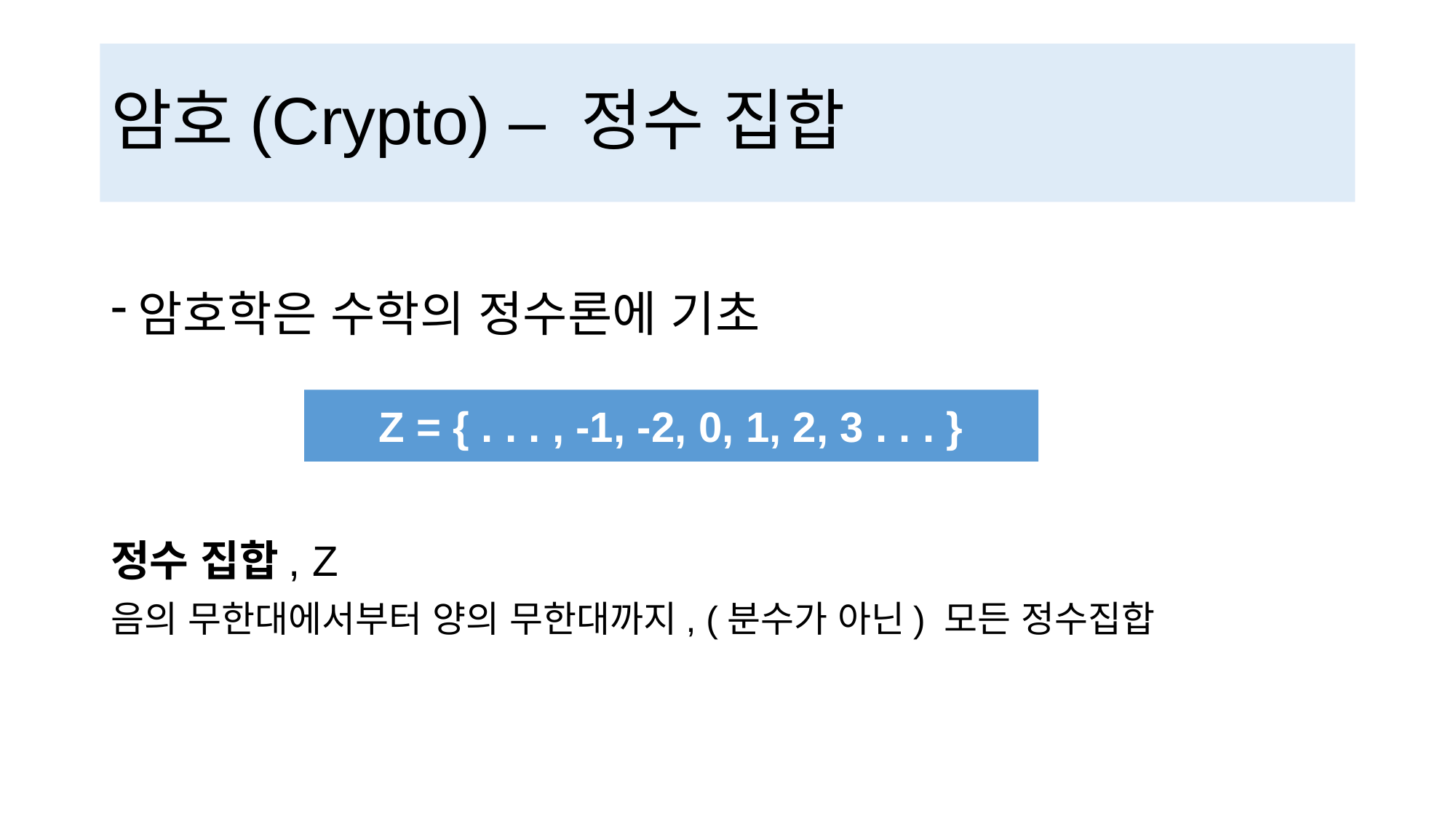

# 암호(Crypto) – 정수 집합

암호학은 수학의 정수론에 기초

정수 집합, Z
음의 무한대에서부터 양의 무한대까지, (분수가 아닌) 모든 정수집합

Z = { . . . , -1, -2, 0, 1, 2, 3 . . . }